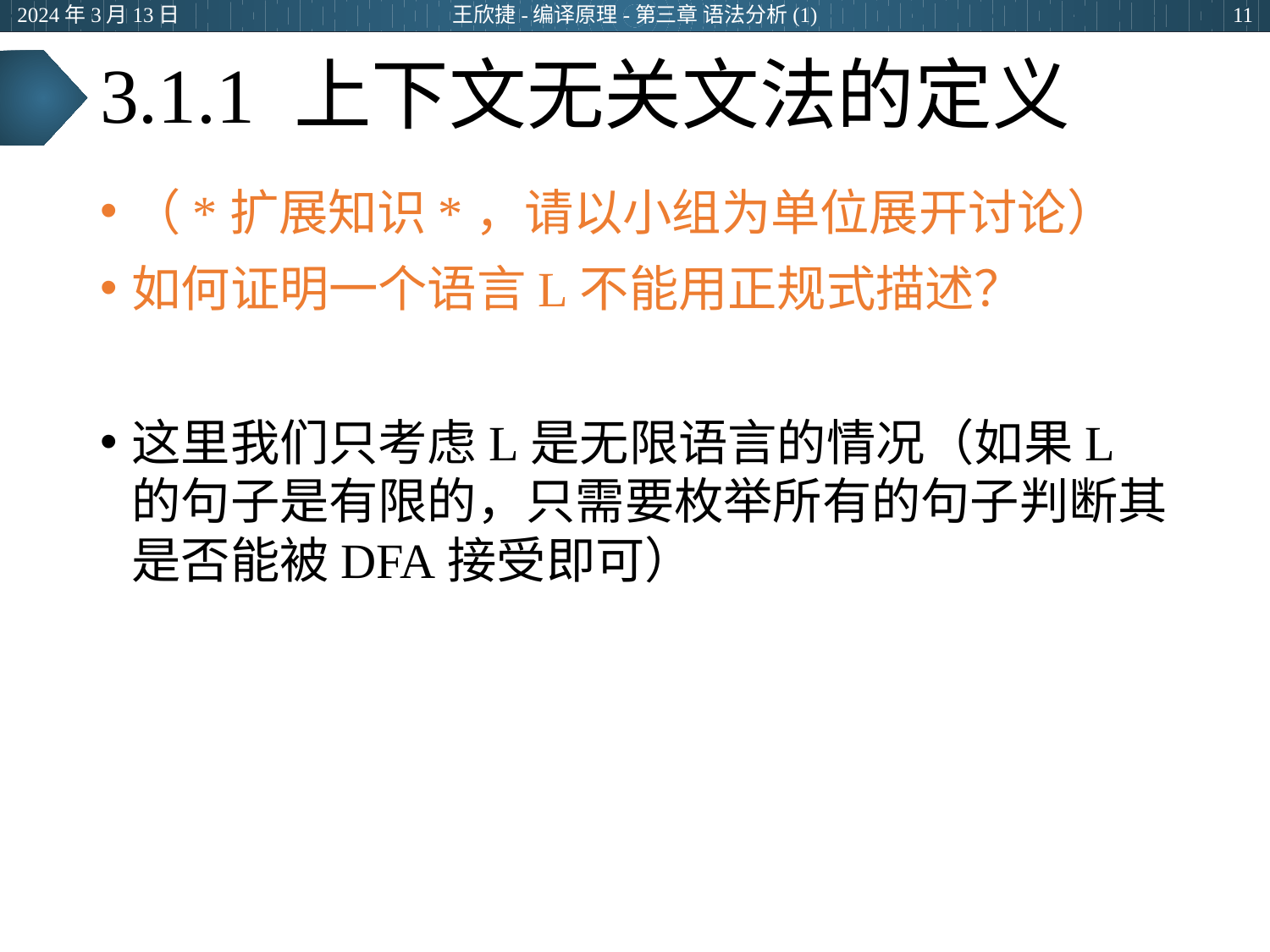

2024年3月13日
王欣捷-编译原理-第三章 语法分析(1)
11
# 3.1.1 上下文无关文法的定义
（*扩展知识*，请以小组为单位展开讨论）
如何证明一个语言L不能用正规式描述？

这里我们只考虑L是无限语言的情况（如果L的句子是有限的，只需要枚举所有的句子判断其是否能被DFA接受即可）